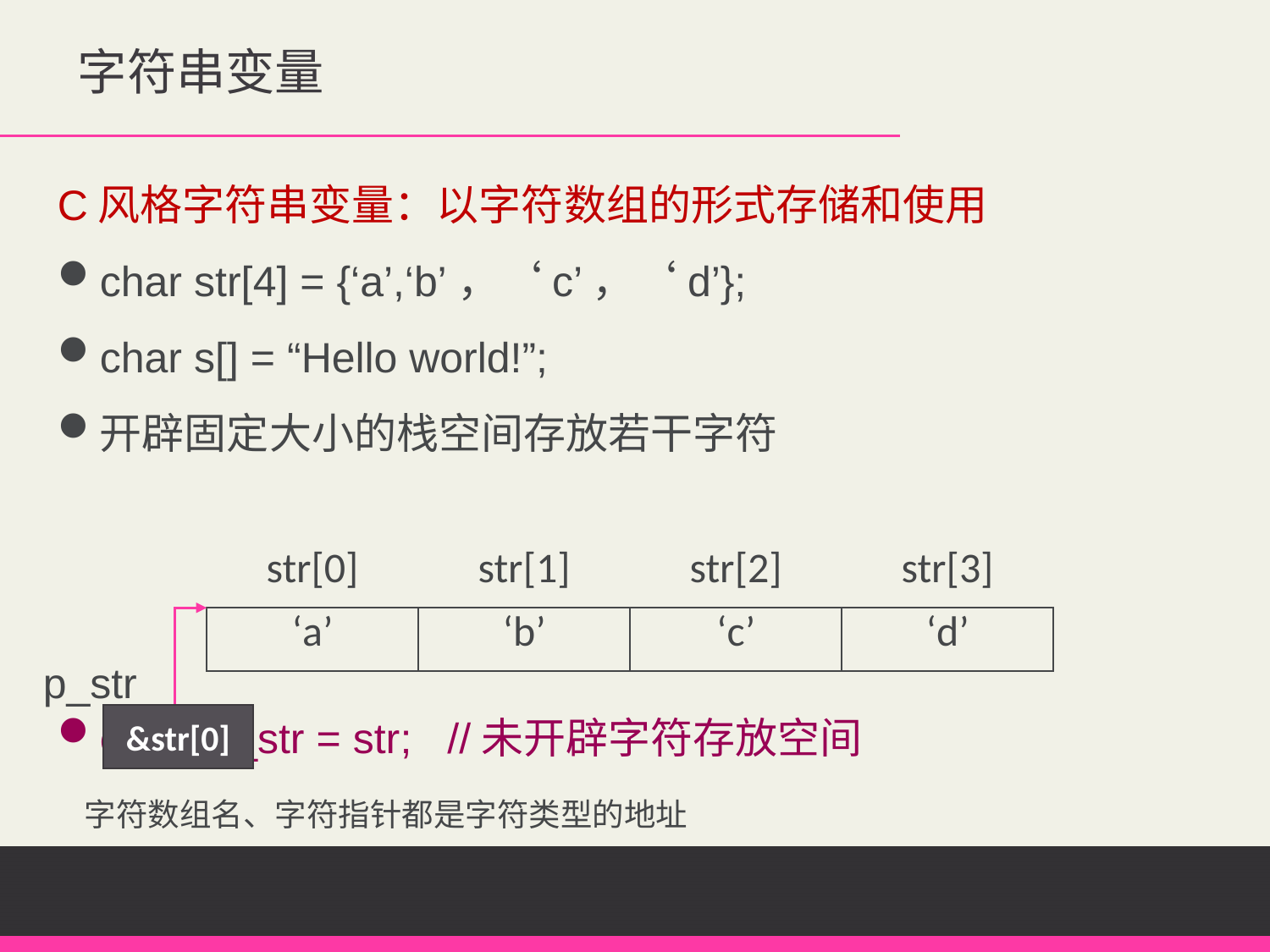

字符串变量
C风格字符串变量：以字符数组的形式存储和使用
char str[4] = {‘a’,‘b’，‘c’，‘d’};
char s[] = “Hello world!”;
开辟固定大小的栈空间存放若干字符

char *p_str = str;   //未开辟字符存放空间
| str[0] | str[1] | str[2] | str[3] |
| --- | --- | --- | --- |
| ‘a’ | ‘b’ | ‘c’ | ‘d’ |
p_str
&str[0]
字符数组名、字符指针都是字符类型的地址